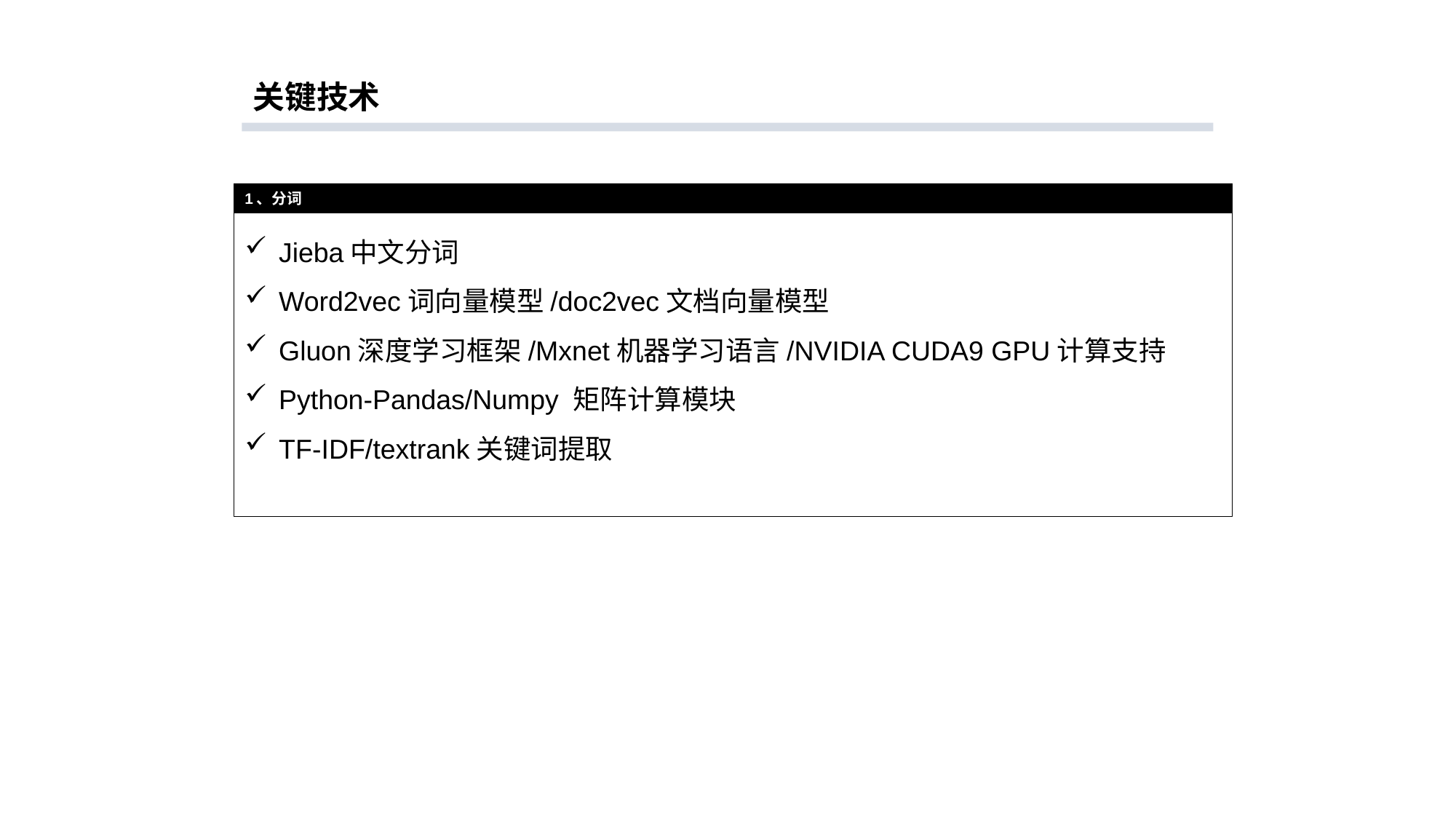

关键技术

1、分词
Jieba中文分词
Word2vec词向量模型/doc2vec文档向量模型
Gluon深度学习框架/Mxnet机器学习语言/NVIDIA CUDA9 GPU计算支持
Python-Pandas/Numpy 矩阵计算模块
TF-IDF/textrank关键词提取